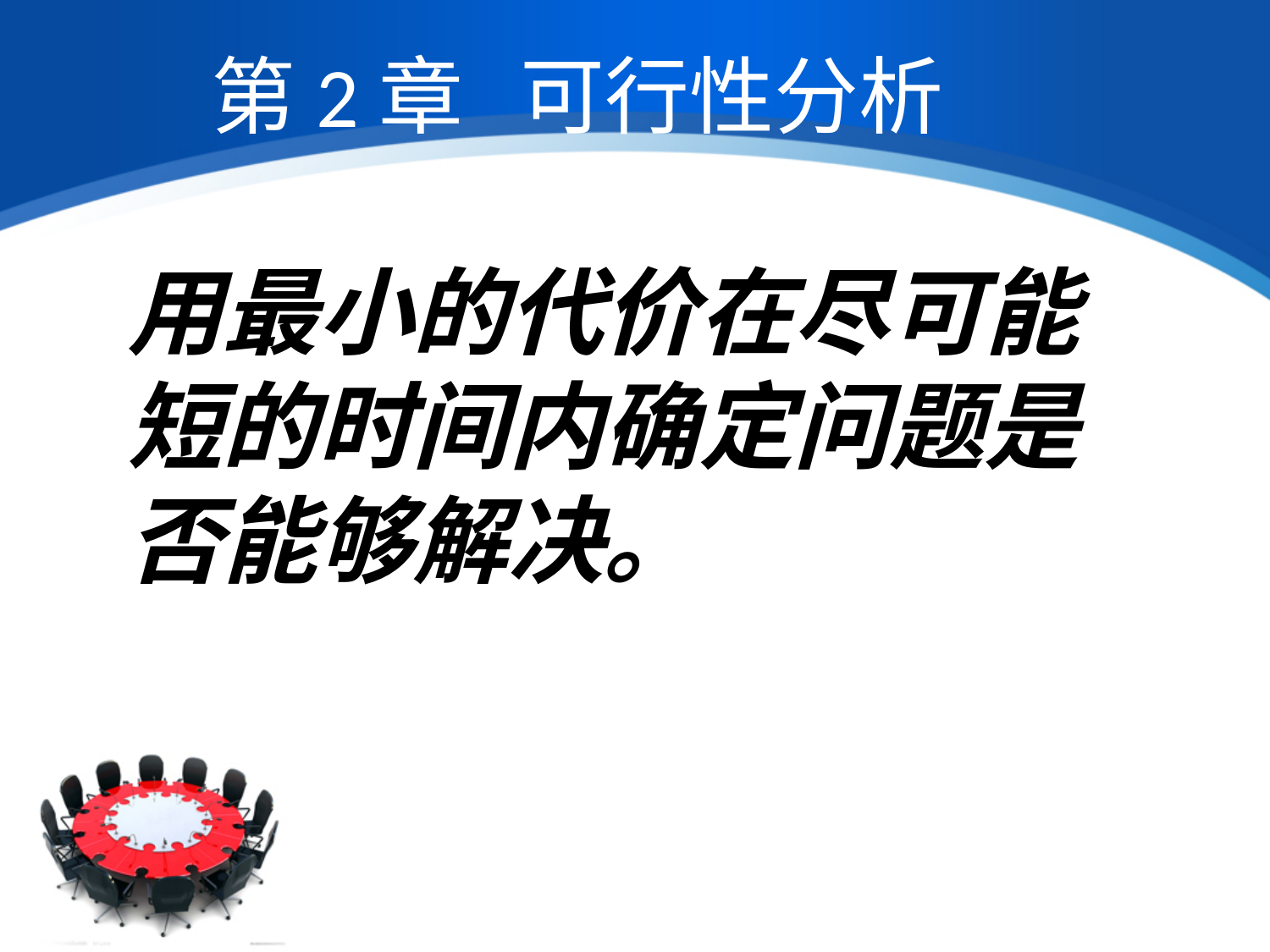

第2章   可行性分析

用最小的代价在尽可能短的时间内确定问题是否能够解决。